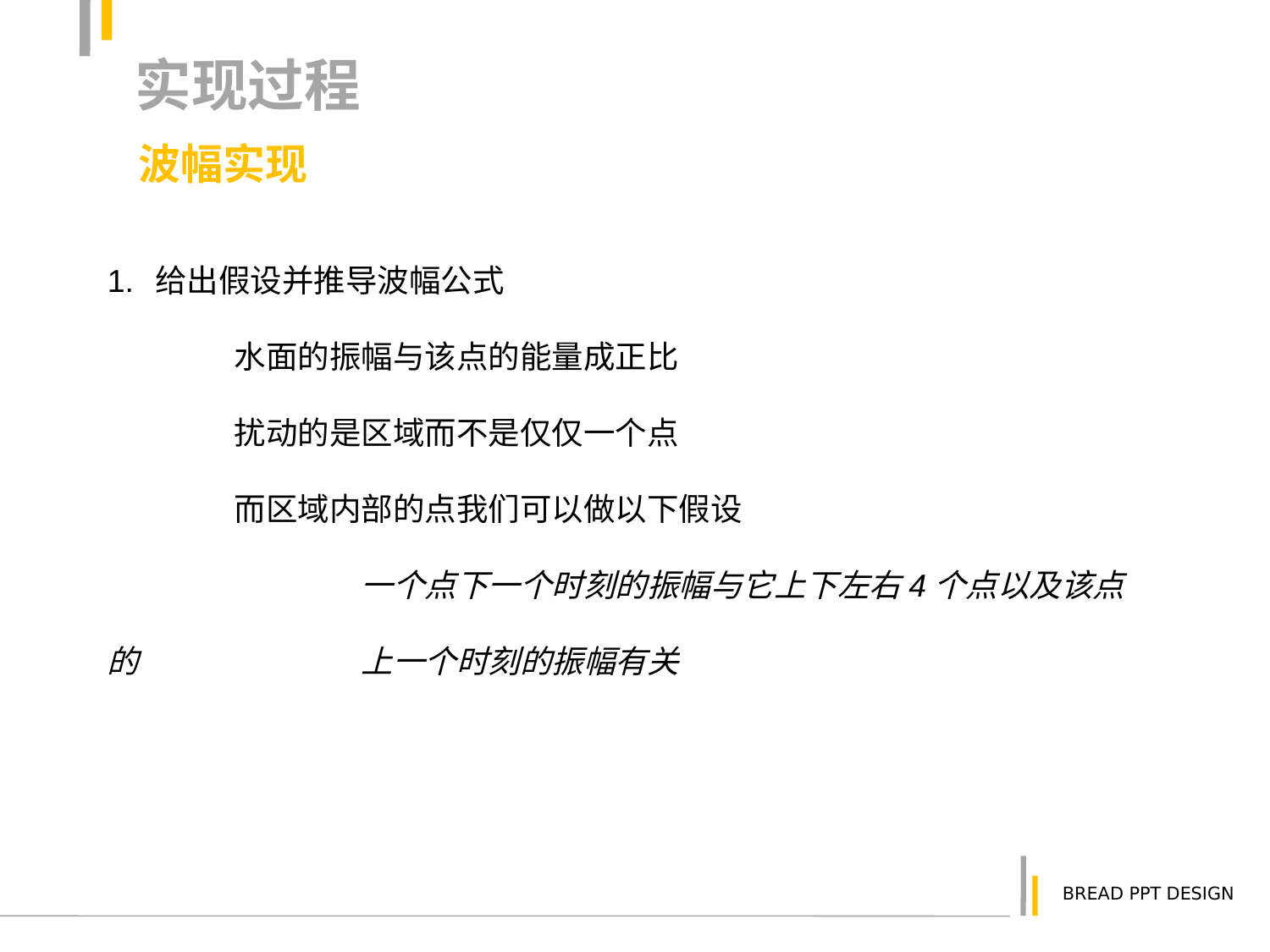

实现过程
波幅实现
给出假设并推导波幅公式
	水面的振幅与该点的能量成正比
	扰动的是区域而不是仅仅一个点
	而区域内部的点我们可以做以下假设
		一个点下一个时刻的振幅与它上下左右4个点以及该点的		上一个时刻的振幅有关